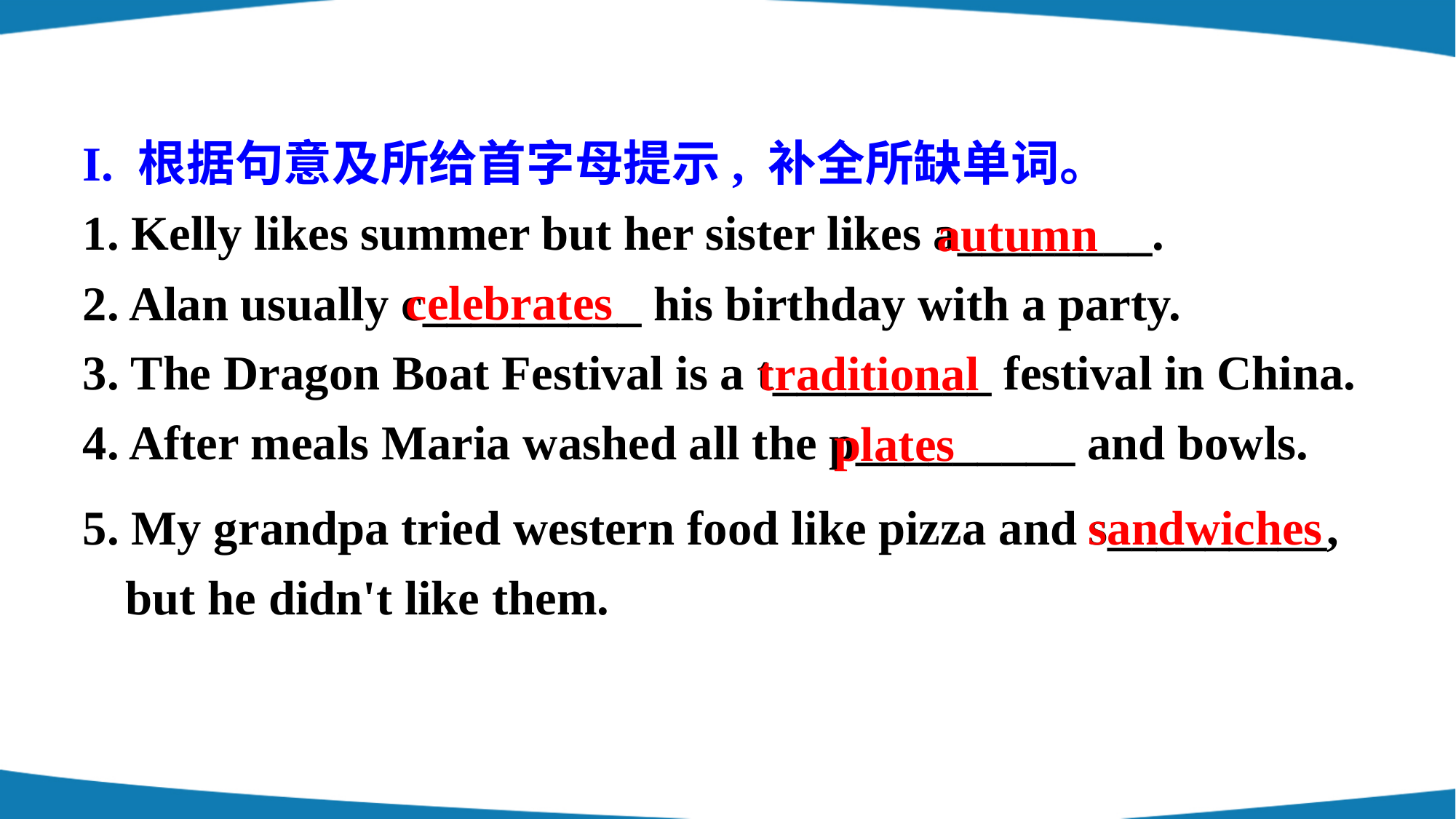

I. 根据句意及所给首字母提示, 补全所缺单词。
1. Kelly likes summer but her sister likes a________.
2. Alan usually c_________ his birthday with a party.
3. The Dragon Boat Festival is a t_________ festival in China.
4. After meals Maria washed all the p_________ and bowls.
autumn
celebrates
traditional
plates
5. My grandpa tried western food like pizza and s_________, but he didn't like them.
sandwiches